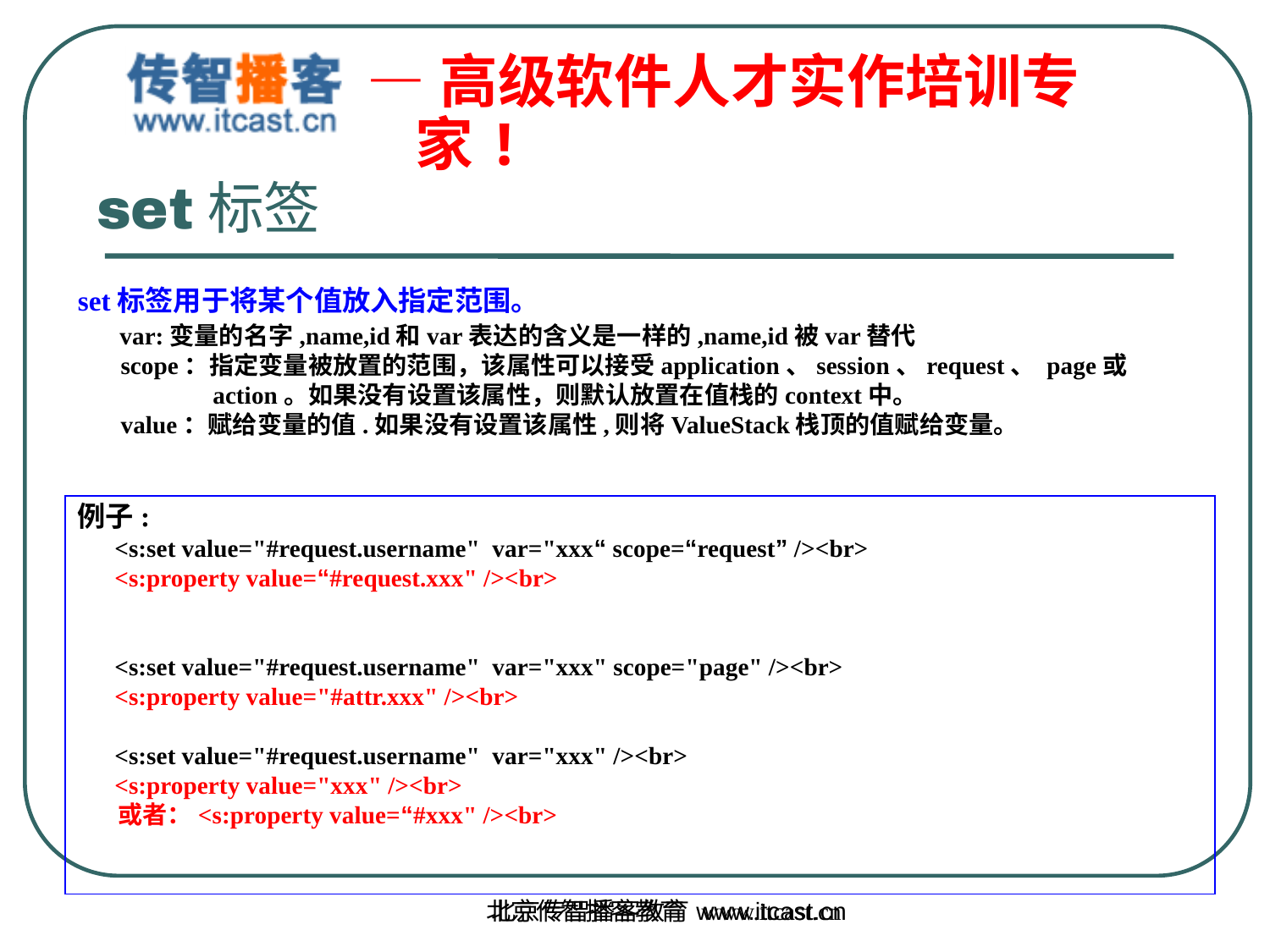

set标签

set标签用于将某个值放入指定范围。
      var:变量的名字,name,id和var表达的含义是一样的,name,id被var替代
       scope：指定变量被放置的范围，该属性可以接受application、session、request、 page或
                      action。如果没有设置该属性，则默认放置在值栈的context中。
       value：赋给变量的值.如果没有设置该属性,则将ValueStack栈顶的值赋给变量。

例子:
      <s:set value="#request.username"  var="xxx“ scope=“request” /><br>
      <s:property value=“#request.xxx" /><br>

      <s:set value="#request.username"  var="xxx" scope="page" /><br>
      <s:property value="#attr.xxx" /><br>

      <s:set value="#request.username"  var="xxx" /><br>
      <s:property value="xxx" /><br>
      或者：<s:property value=“#xxx" /><br>

北京传智播客教育 www.itcast.cn
北京传智播客教育 www.itcast.cn